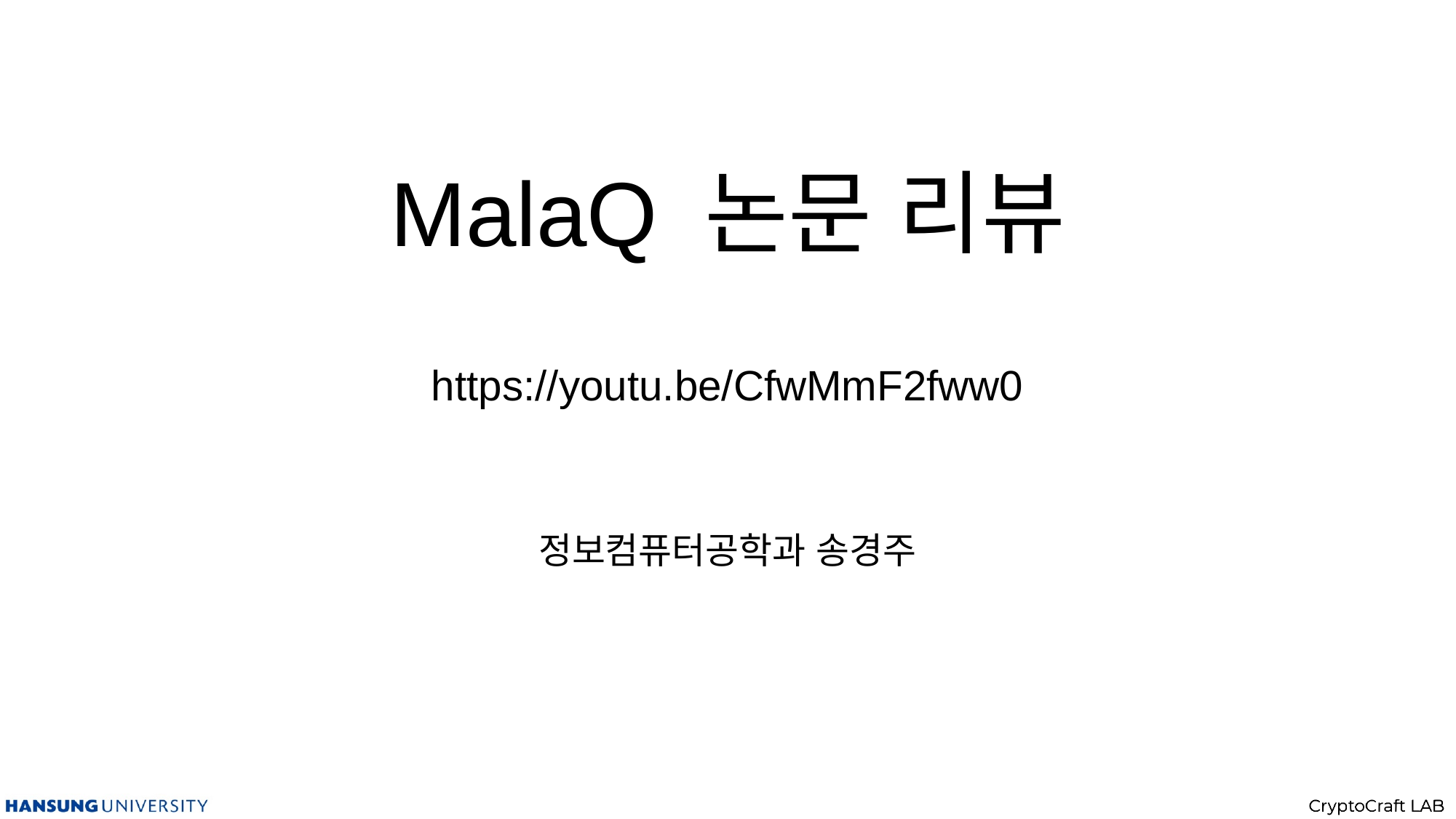

# MalaQ 논문 리뷰 https://youtu.be/CfwMmF2fww0
정보컴퓨터공학과 송경주